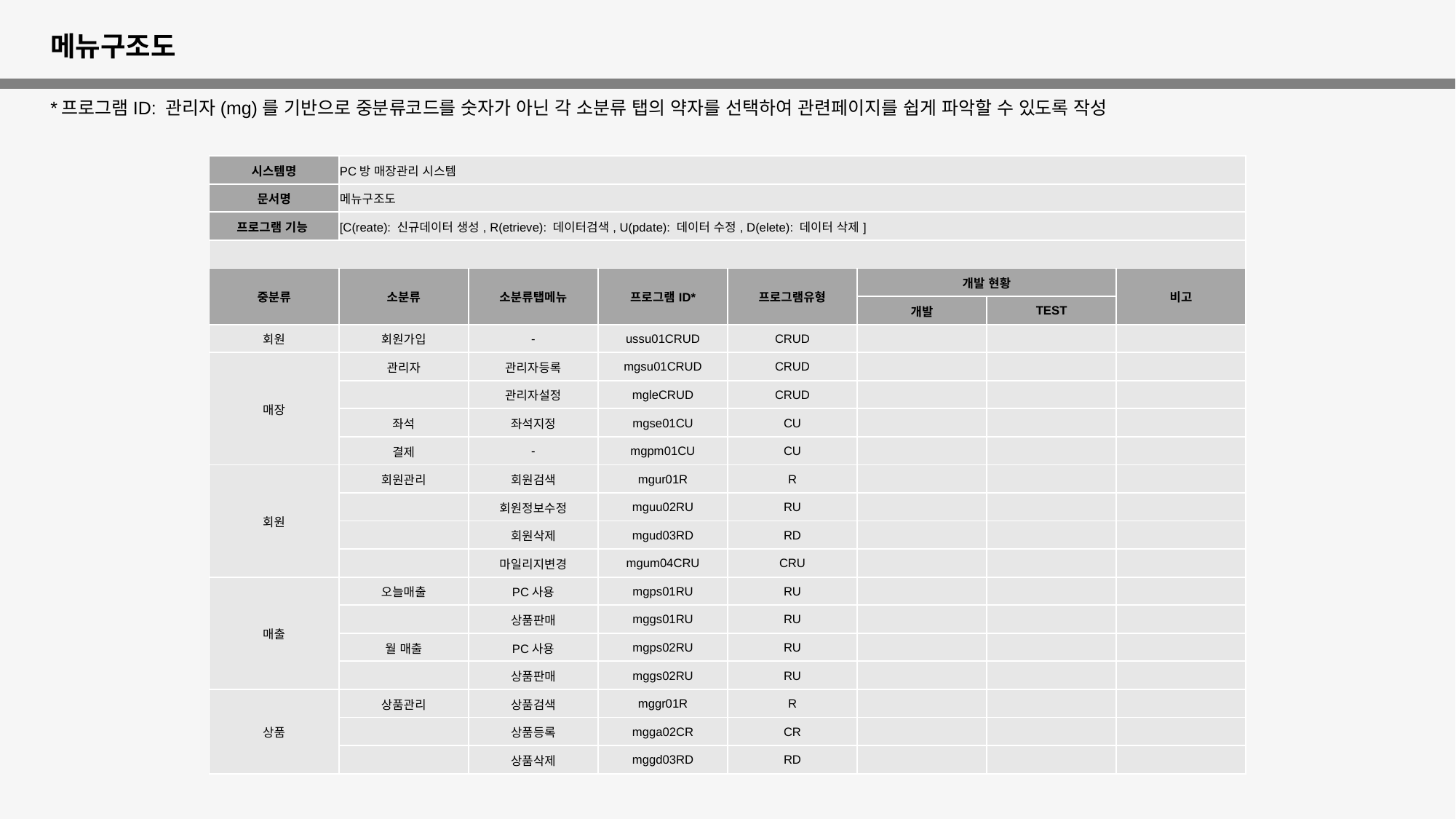

메뉴구조도

*프로그램ID: 관리자(mg)를 기반으로 중분류코드를 숫자가 아닌 각 소분류 탭의 약자를 선택하여 관련페이지를 쉽게 파악할 수 있도록 작성
| 시스템명 | PC방 매장관리 시스템 |  |  |  |  |  |  |
| --- | --- | --- | --- | --- | --- | --- | --- |
| 문서명 | 메뉴구조도 |  |  |  |  |  |  |
| 프로그램 기능 | [C(reate): 신규데이터 생성, R(etrieve): 데이터검색, U(pdate): 데이터 수정, D(elete): 데이터 삭제] |  |  |  |  |  |  |
|  |  |  |  |  |  |  |  |
| 중분류 | 소분류 | 소분류탭메뉴 | 프로그램ID\* | 프로그램유형 | 개발 현황 |  | 비고 |
|  |  |  |  |  | 개발 | TEST |  |
| 회원 | 회원가입 | - | ussu01CRUD | CRUD |  |  |  |
| 매장 | 관리자 | 관리자등록 | mgsu01CRUD | CRUD |  |  |  |
|  |  | 관리자설정 | mgleCRUD | CRUD |  |  |  |
|  | 좌석 | 좌석지정 | mgse01CU | CU |  |  |  |
|  | 결제 | - | mgpm01CU | CU |  |  |  |
| 회원 | 회원관리 | 회원검색 | mgur01R | R |  |  |  |
|  |  | 회원정보수정 | mguu02RU | RU |  |  |  |
|  |  | 회원삭제 | mgud03RD | RD |  |  |  |
|  |  | 마일리지변경 | mgum04CRU | CRU |  |  |  |
| 매출 | 오늘매출 | PC사용 | mgps01RU | RU |  |  |  |
|  |  | 상품판매 | mggs01RU | RU |  |  |  |
|  | 월 매출 | PC사용 | mgps02RU | RU |  |  |  |
|  |  | 상품판매 | mggs02RU | RU |  |  |  |
| 상품 | 상품관리 | 상품검색 | mggr01R | R |  |  |  |
|  |  | 상품등록 | mgga02CR | CR |  |  |  |
|  |  | 상품삭제 | mggd03RD | RD |  |  |  |